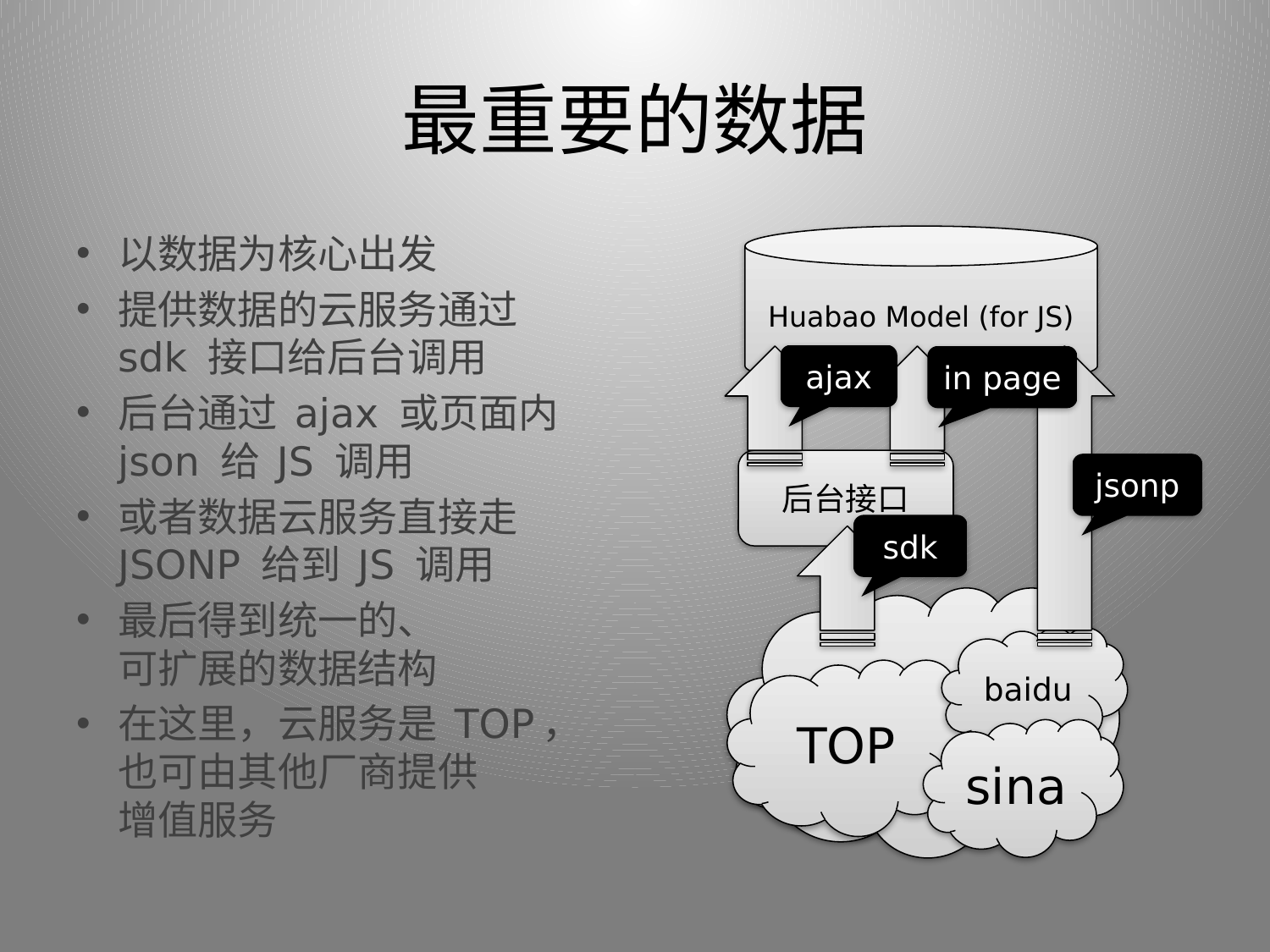

# 最重要的数据
以数据为核心出发
提供数据的云服务通过
sdk 接口给后台调用
后台通过 ajax 或页面内
json 给 JS 调用
或者数据云服务直接走
JSONP 给到 JS 调用
最后得到统一的、
可扩展的数据结构
在这里，云服务是 TOP，
也可由其他厂商提供
增值服务
Huabao Model (for JS)
ajax
in page

后台接口
jsonp
sdk

数据源
baidu
TOP
sina